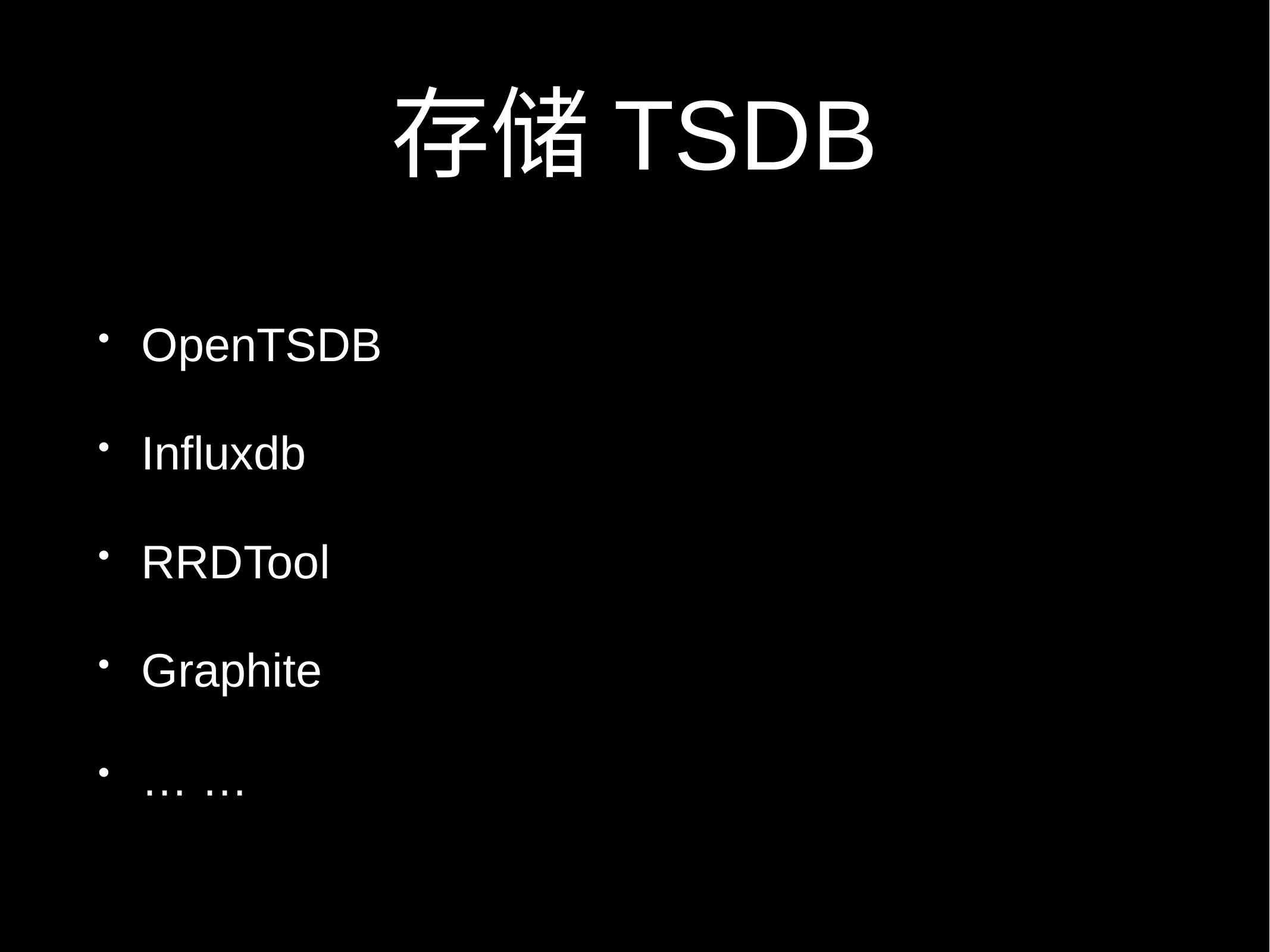

# 存储TSDB
OpenTSDB
Influxdb
RRDTool
Graphite
… …